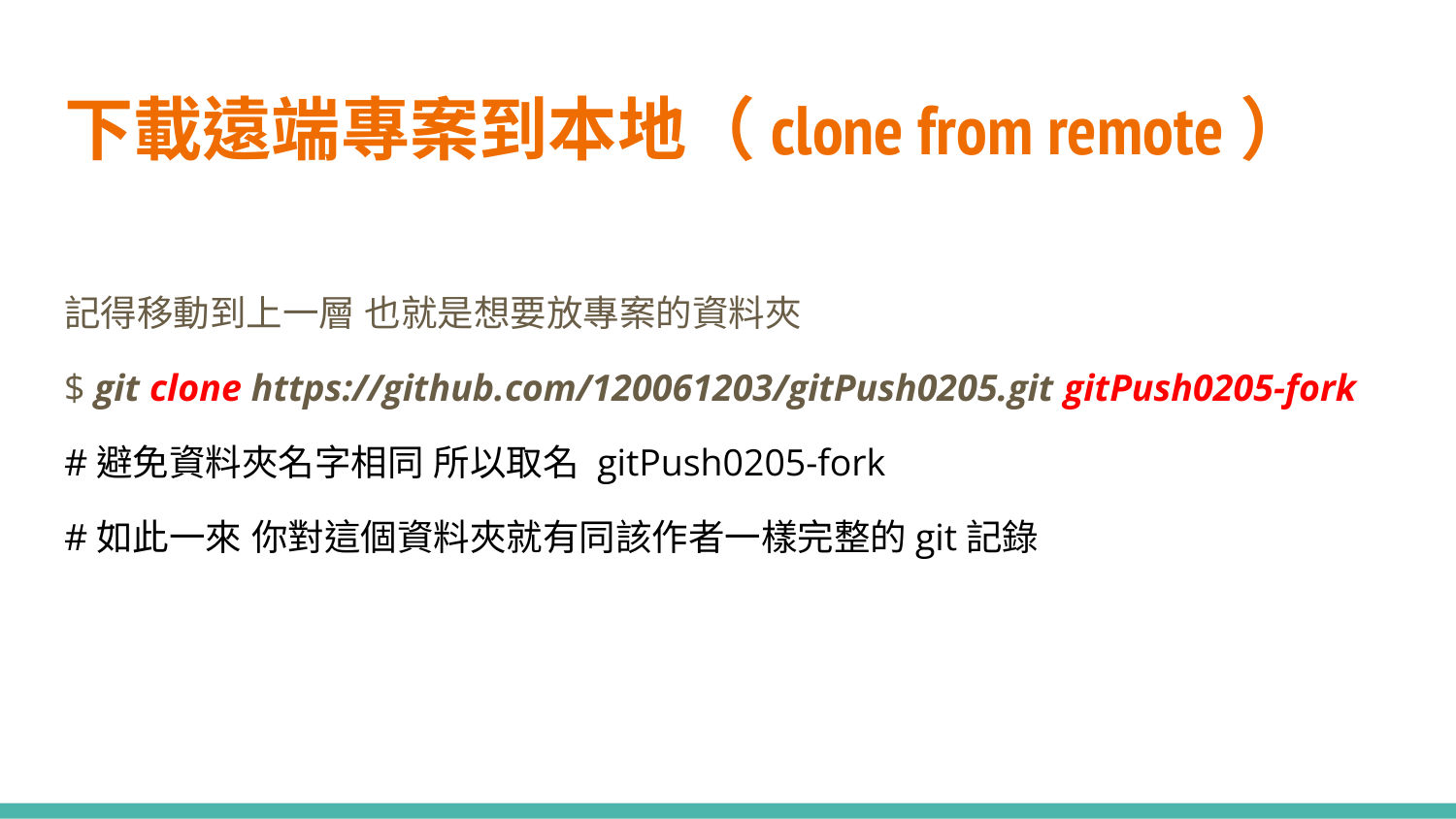

# 下載遠端專案到本地（clone from remote）

記得移動到上一層 也就是想要放專案的資料夾
$ git clone https://github.com/120061203/gitPush0205.git gitPush0205-fork
#避免資料夾名字相同 所以取名 gitPush0205-fork
#如此一來 你對這個資料夾就有同該作者一樣完整的git記錄